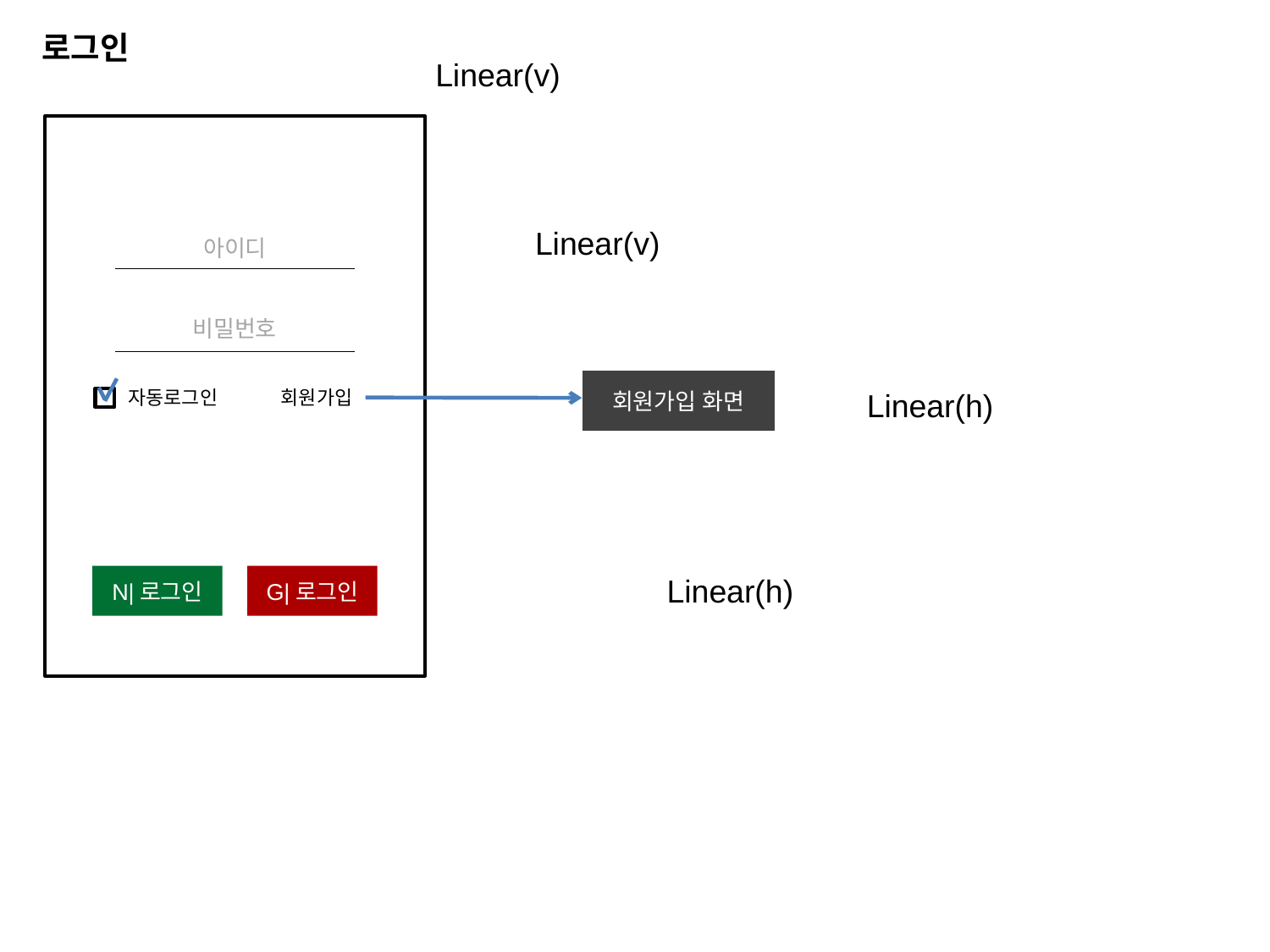

로그인
Linear(v)

아이디
비밀번호
자동로그인

회원가입
N|로그인
G|로그인
Linear(v)
회원가입 화면
Linear(h)
Linear(h)